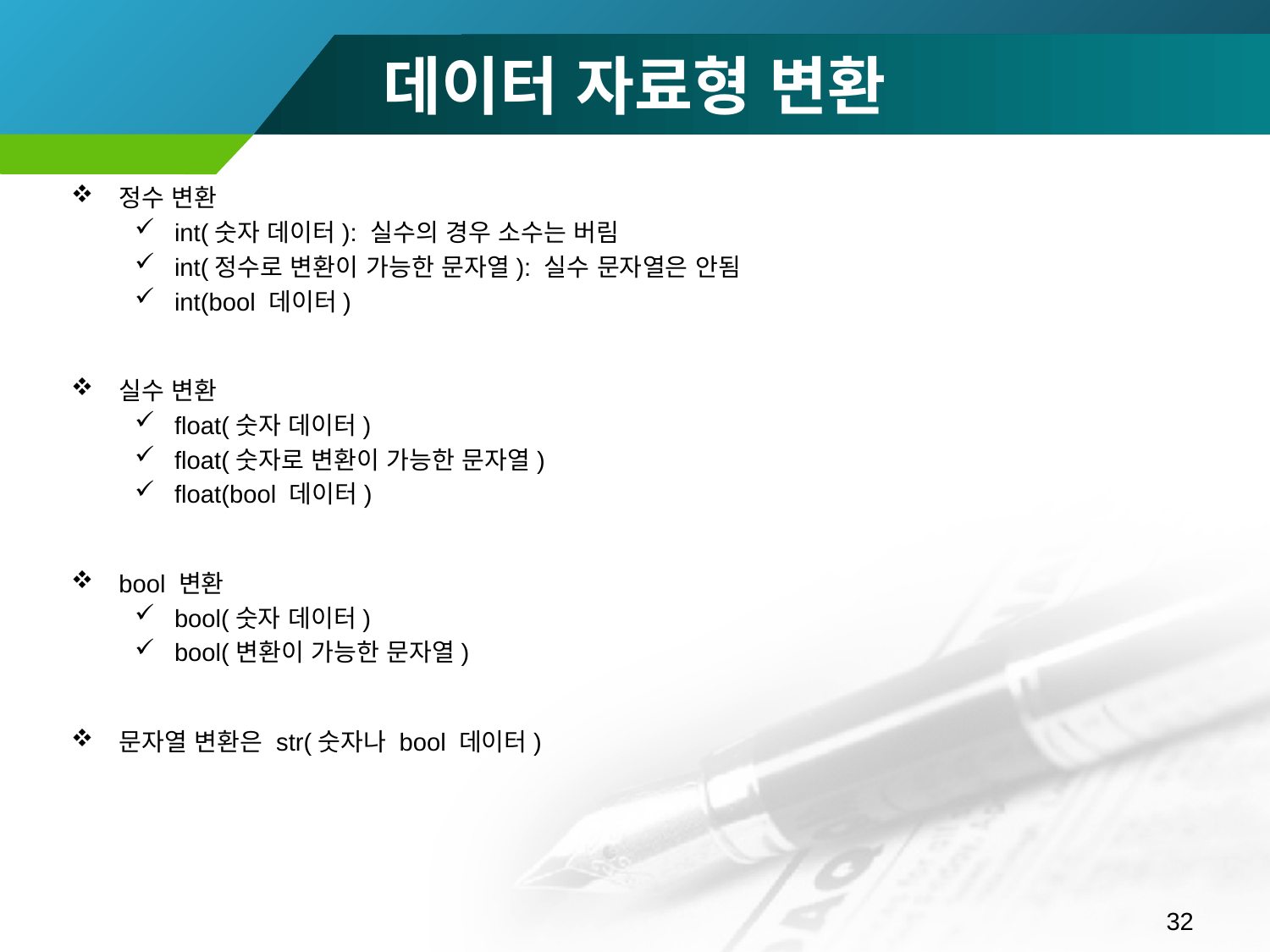

# 데이터 자료형 변환
정수 변환
int(숫자 데이터): 실수의 경우 소수는 버림
int(정수로 변환이 가능한 문자열): 실수 문자열은 안됨
int(bool 데이터)

실수 변환
float(숫자 데이터)
float(숫자로 변환이 가능한 문자열)
float(bool 데이터)

bool 변환
bool(숫자 데이터)
bool(변환이 가능한 문자열)

문자열 변환은 str(숫자나 bool 데이터)

32